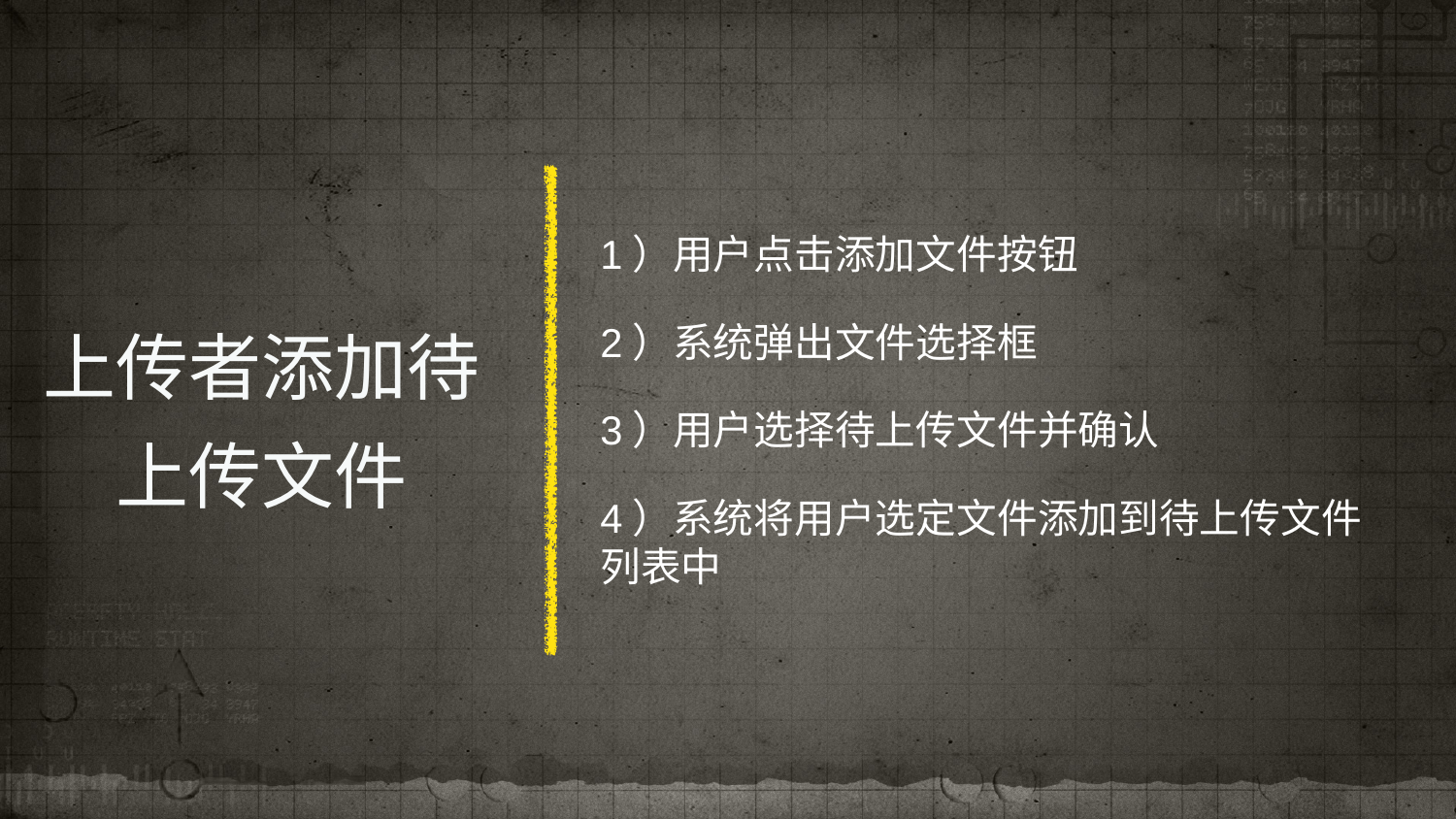

# 上传者添加待上传文件
1）用户点击添加文件按钮
2）系统弹出文件选择框
3）用户选择待上传文件并确认
4）系统将用户选定文件添加到待上传文件列表中